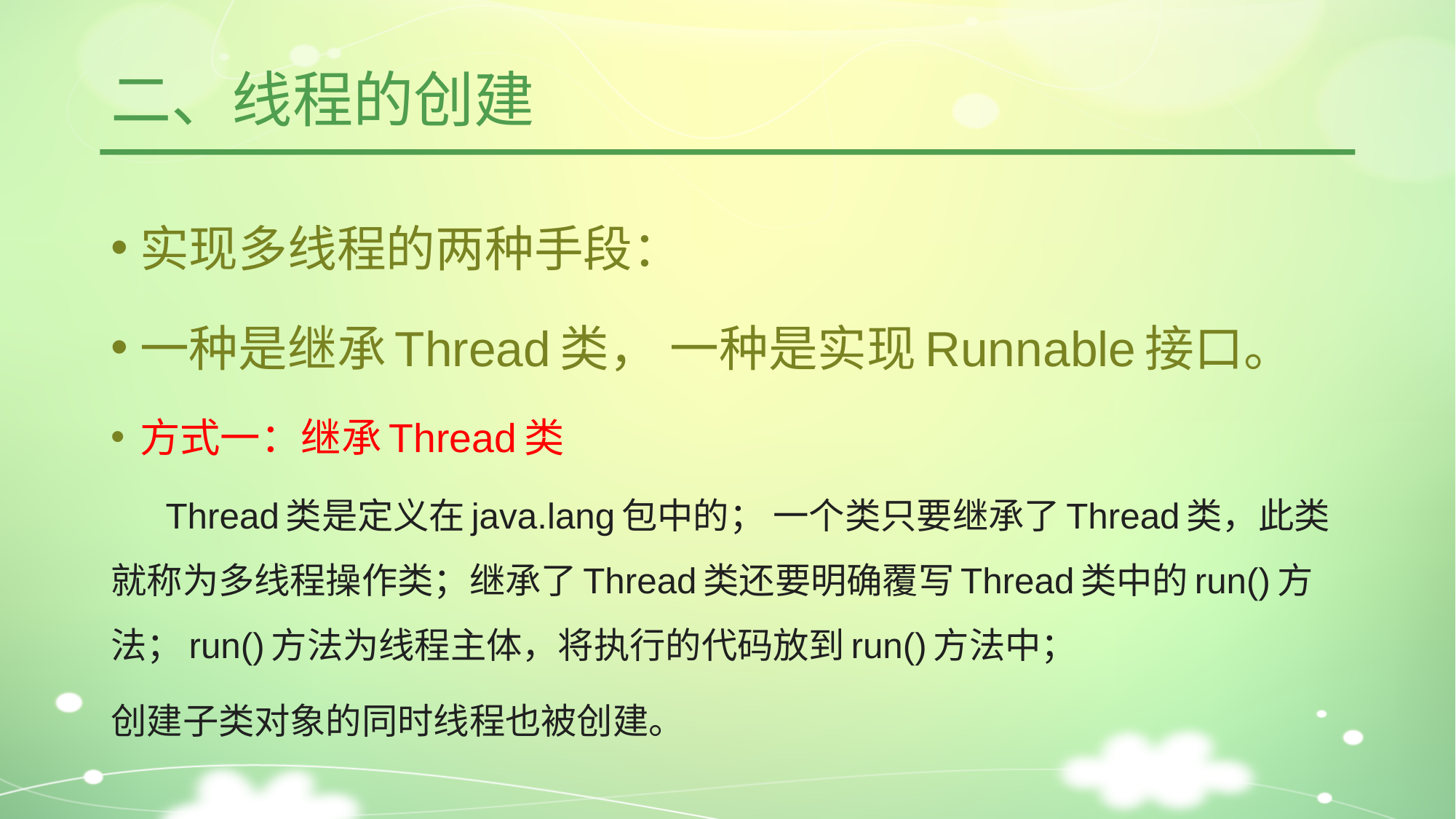

二、线程的创建

实现多线程的两种手段：
一种是继承Thread类， 一种是实现Runnable接口。
方式一：继承Thread类
       Thread类是定义在java.lang包中的； 一个类只要继承了Thread类，此类就称为多线程操作类；继承了Thread类还要明确覆写Thread类中的run()方法；run()方法为线程主体，将执行的代码放到run()方法中；
创建子类对象的同时线程也被创建。